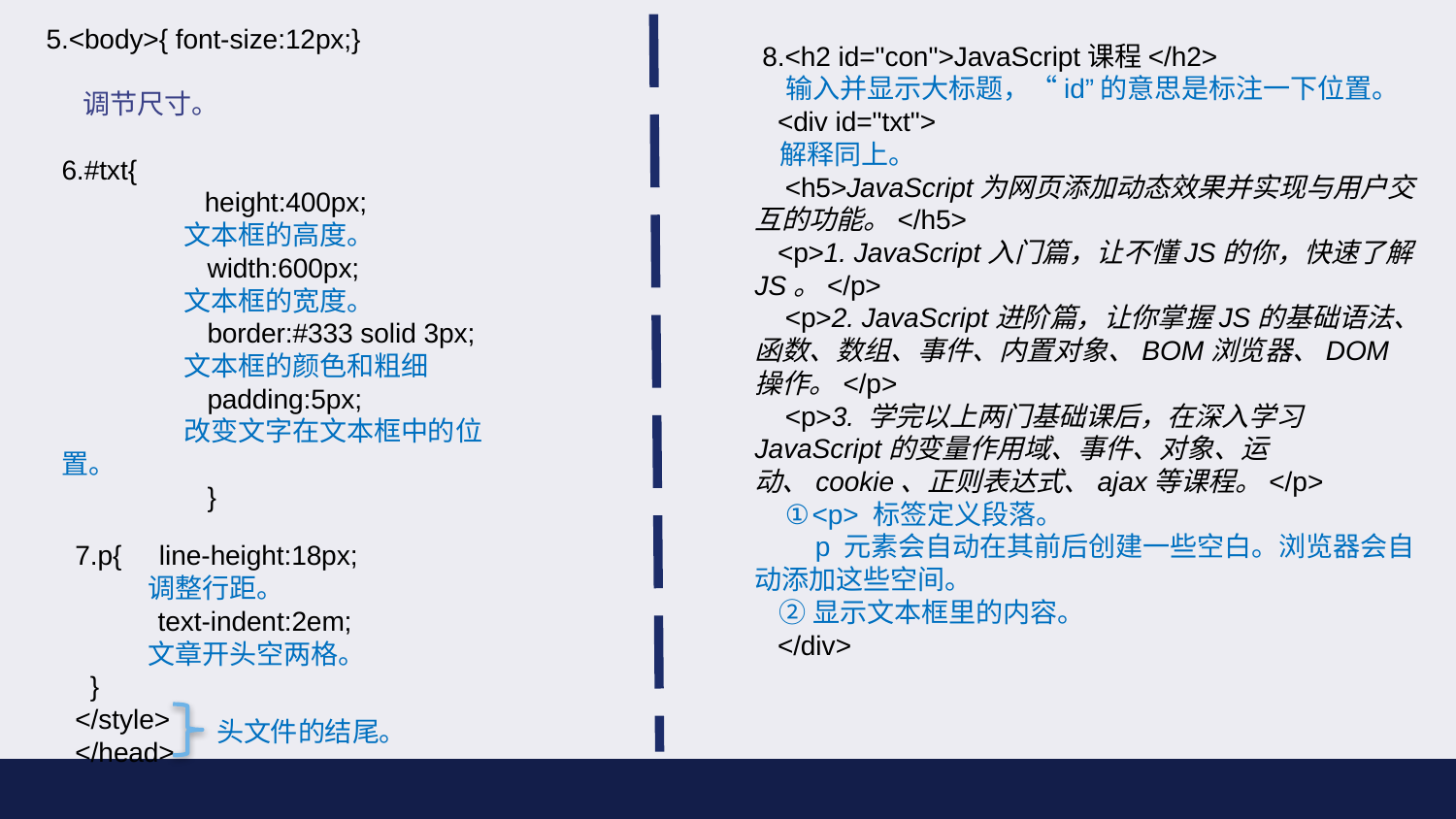

5.<body>{ font-size:12px;}

     调节尺寸。
 8.<h2 id="con">JavaScript课程</h2>
    输入并显示大标题，“id”的意思是标注一下位置。
   <div id="txt">
   解释同上。
    <h5>JavaScript为网页添加动态效果并实现与用户交互的功能。</h5>
   <p>1. JavaScript入门篇，让不懂JS的你，快速了解JS。</p>
    <p>2. JavaScript进阶篇，让你掌握JS的基础语法、函数、数组、事件、内置对象、BOM浏览器、DOM操作。</p>
    <p>3. 学完以上两门基础课后，在深入学习JavaScript的变量作用域、事件、对象、运动、cookie、正则表达式、ajax等课程。</p>
    ①<p> 标签定义段落。
        p 元素会自动在其前后创建一些空白。浏览器会自动添加这些空间。
    ②显示文本框里的内容。
   </div>
6.#txt{
                   height:400px;
                   文本框的高度。
	width:600px;
                   文本框的宽度。
	border:#333 solid 3px;
                   文本框的颜色和粗细
	padding:5px;
                   改变文字在文本框中的位置。
	}
7.p{     line-height:18px;
           调整行距。
           text-indent:2em;
           文章开头空两格。
  }
</style>
</head>

头文件的结尾。